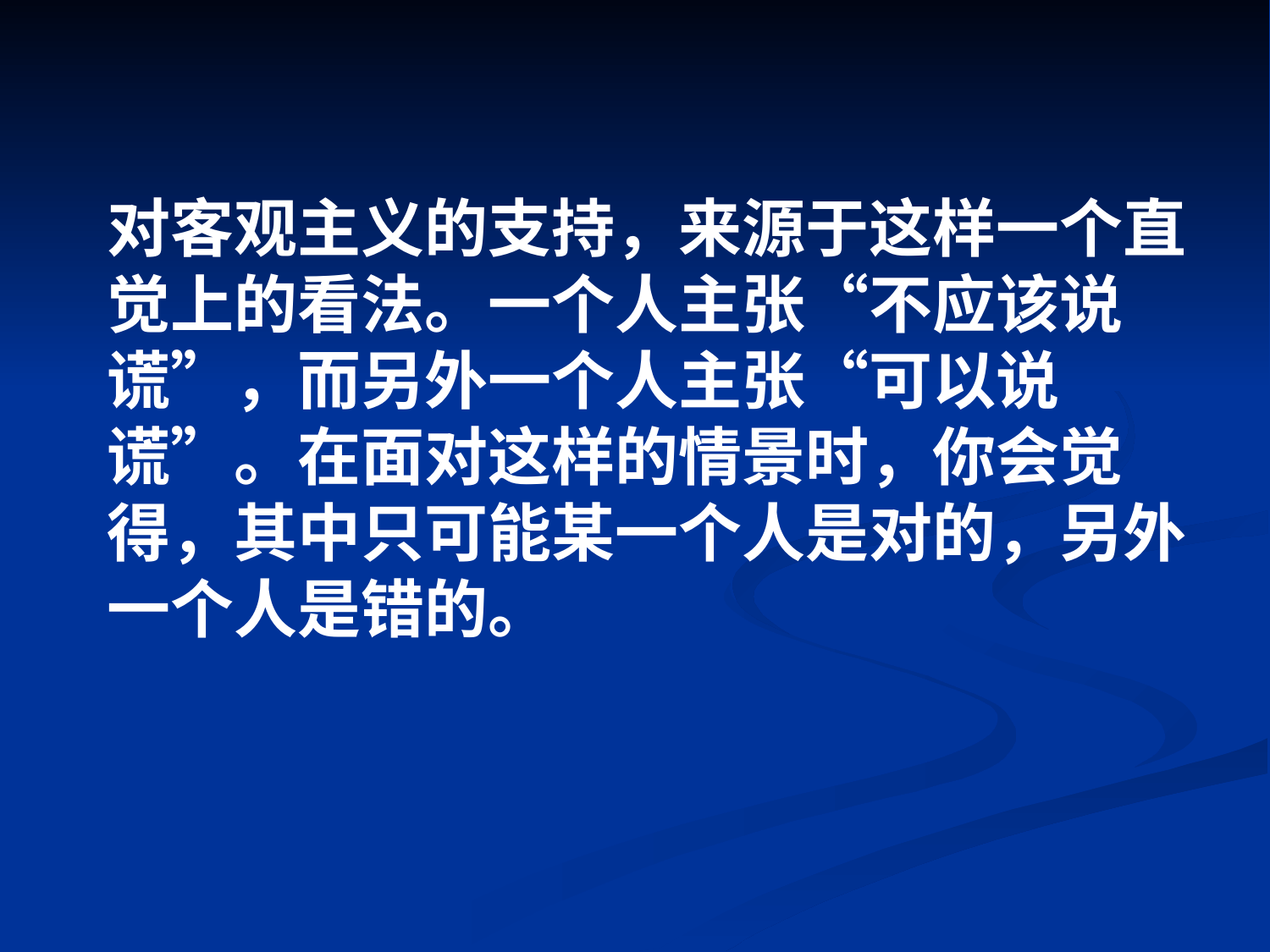

对客观主义的支持，来源于这样一个直觉上的看法。一个人主张“不应该说谎”，而另外一个人主张“可以说谎”。在面对这样的情景时，你会觉得，其中只可能某一个人是对的，另外一个人是错的。